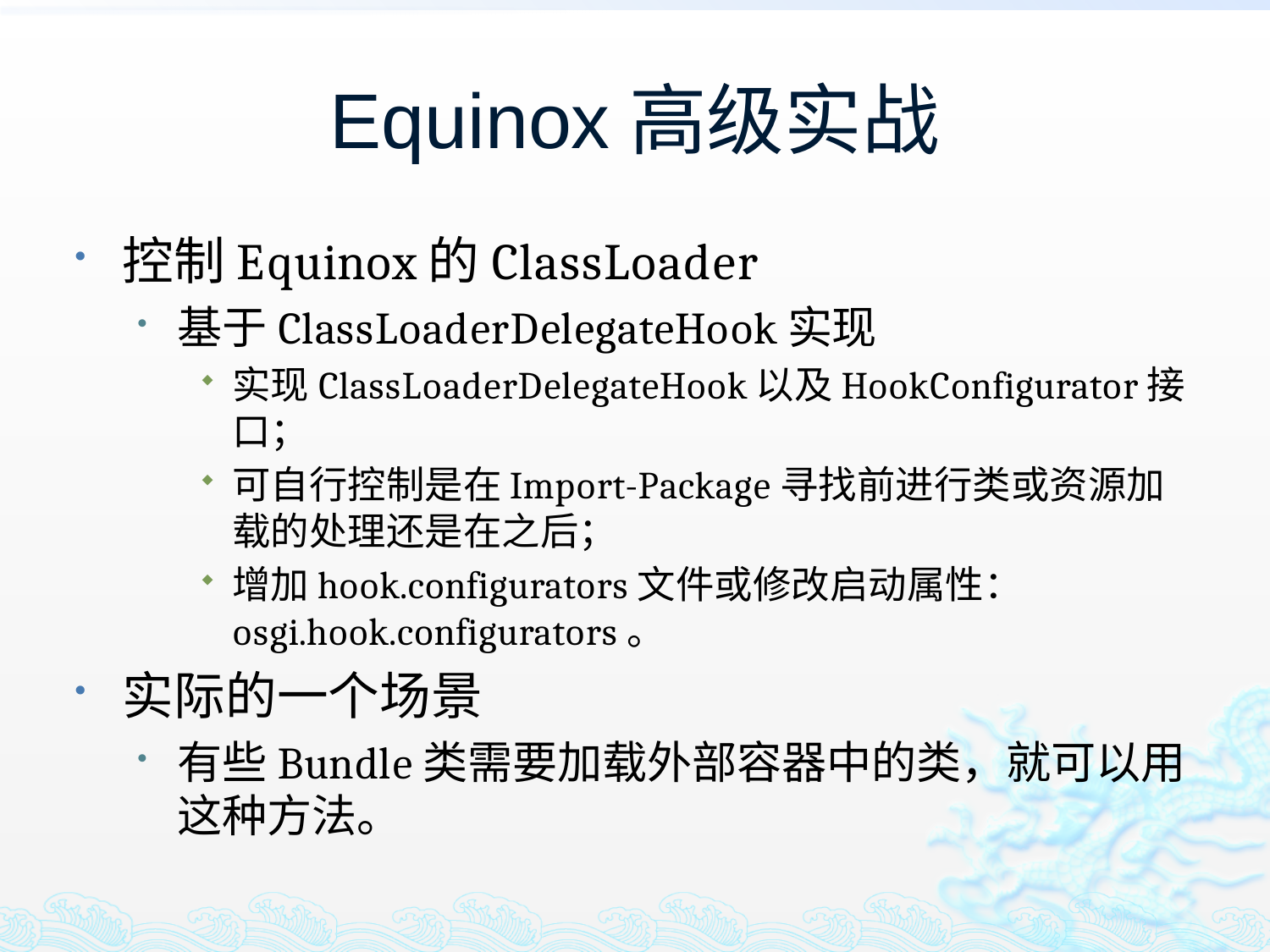

# Equinox高级实战
控制Equinox的ClassLoader
基于ClassLoaderDelegateHook实现
实现ClassLoaderDelegateHook以及HookConfigurator接口；
可自行控制是在Import-Package寻找前进行类或资源加载的处理还是在之后；
增加hook.configurators文件或修改启动属性：osgi.hook.configurators。
实际的一个场景
有些Bundle类需要加载外部容器中的类，就可以用这种方法。